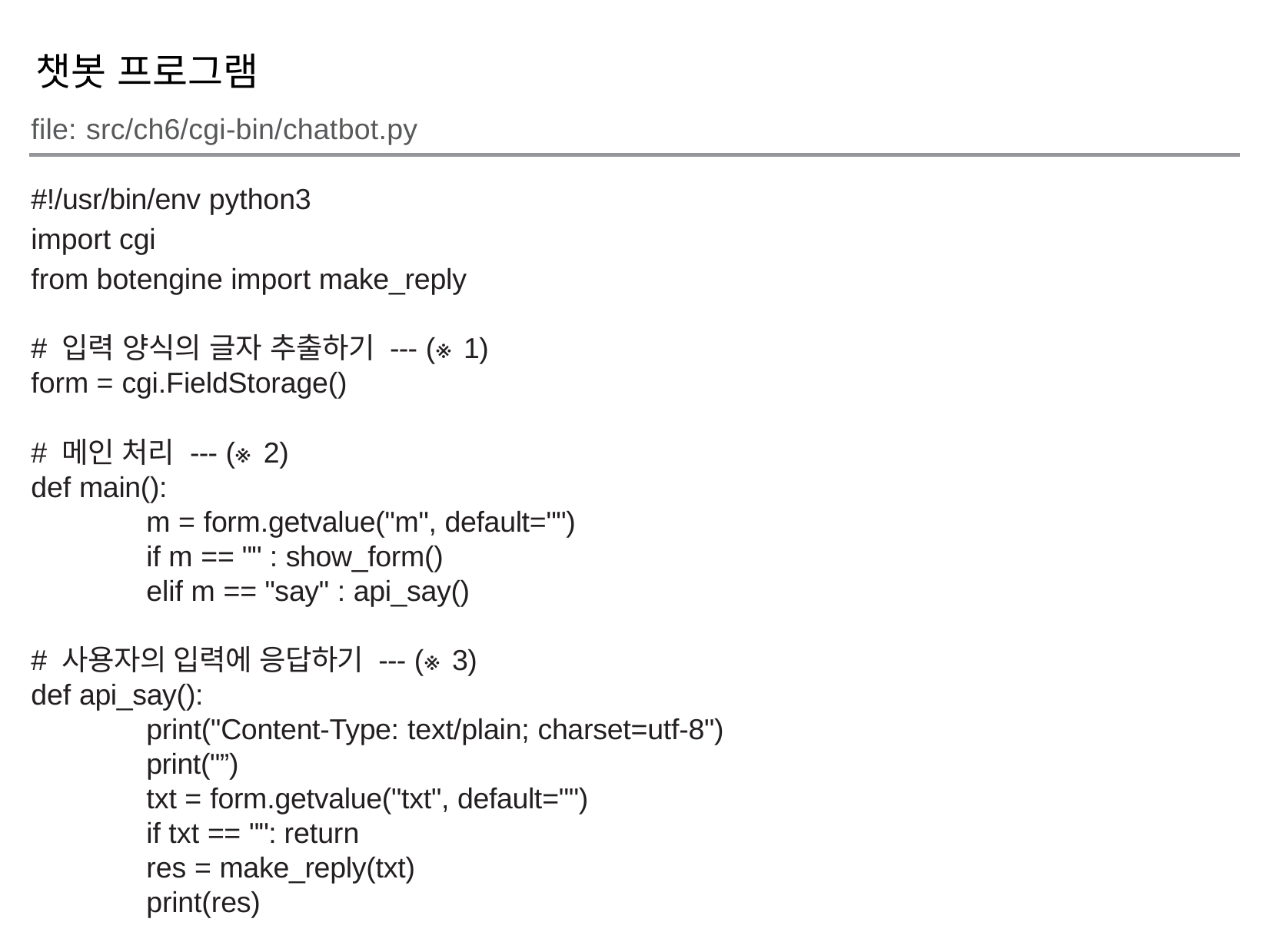

챗봇 프로그램
file: src/ch6/cgi-bin/chatbot.py

#!/usr/bin/env python3
import cgi
from botengine import make_reply

# 입력 양식의 글자 추출하기 --- (※1)
form = cgi.FieldStorage()

# 메인 처리 --- (※2)
def main():
	m = form.getvalue("m", default="")
	if m == "" : show_form()
	elif m == "say" : api_say()

# 사용자의 입력에 응답하기 --- (※3)
def api_say():
	print("Content-Type: text/plain; charset=utf-8")
	print("”)
	txt = form.getvalue("txt", default="")
	if txt == "": return
	res = make_reply(txt)
	print(res)